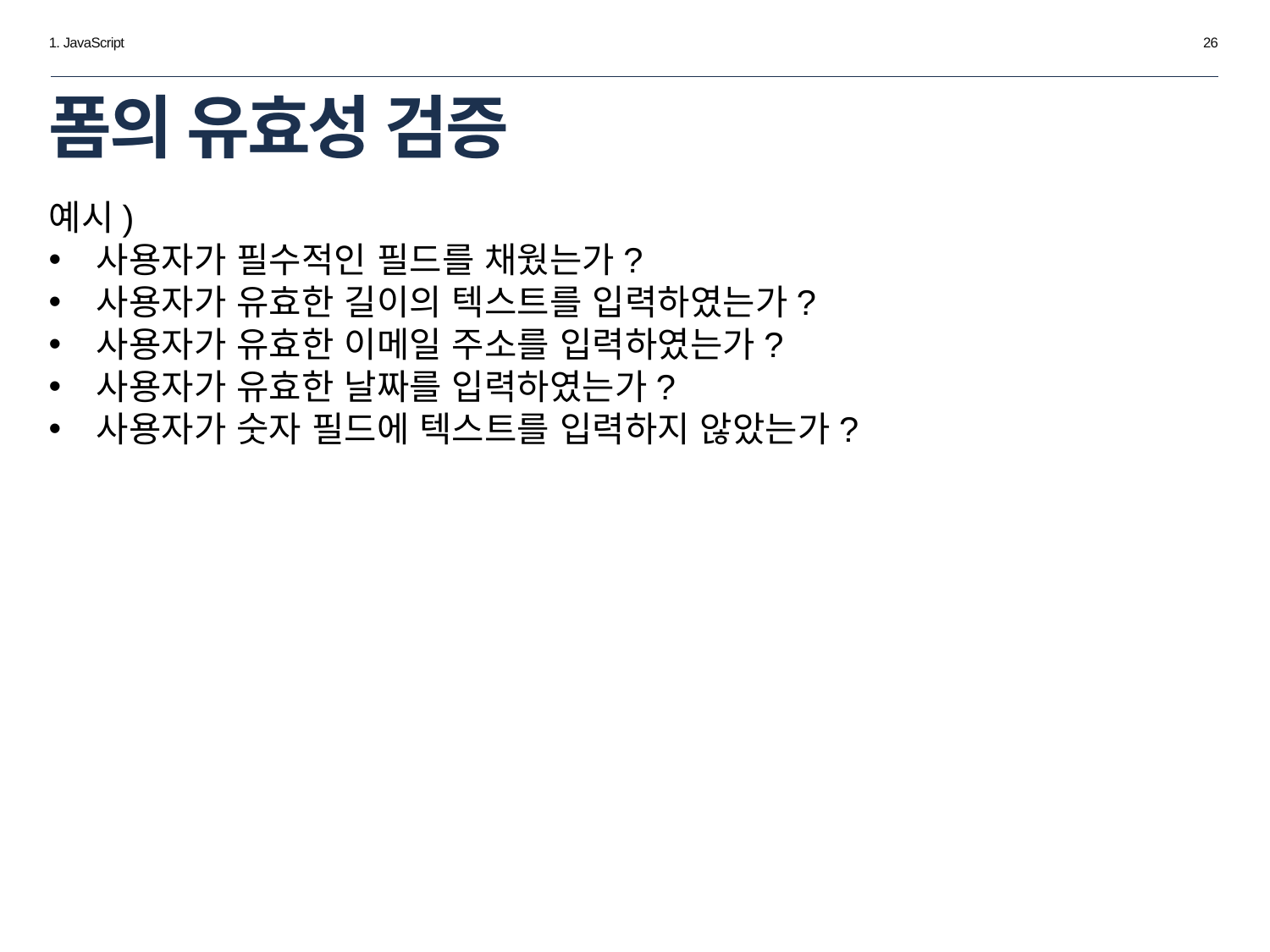

1. JavaScript
26
# 폼의 유효성 검증
예시)
사용자가 필수적인 필드를 채웠는가?
사용자가 유효한 길이의 텍스트를 입력하였는가?
사용자가 유효한 이메일 주소를 입력하였는가?
사용자가 유효한 날짜를 입력하였는가?
사용자가 숫자 필드에 텍스트를 입력하지 않았는가?